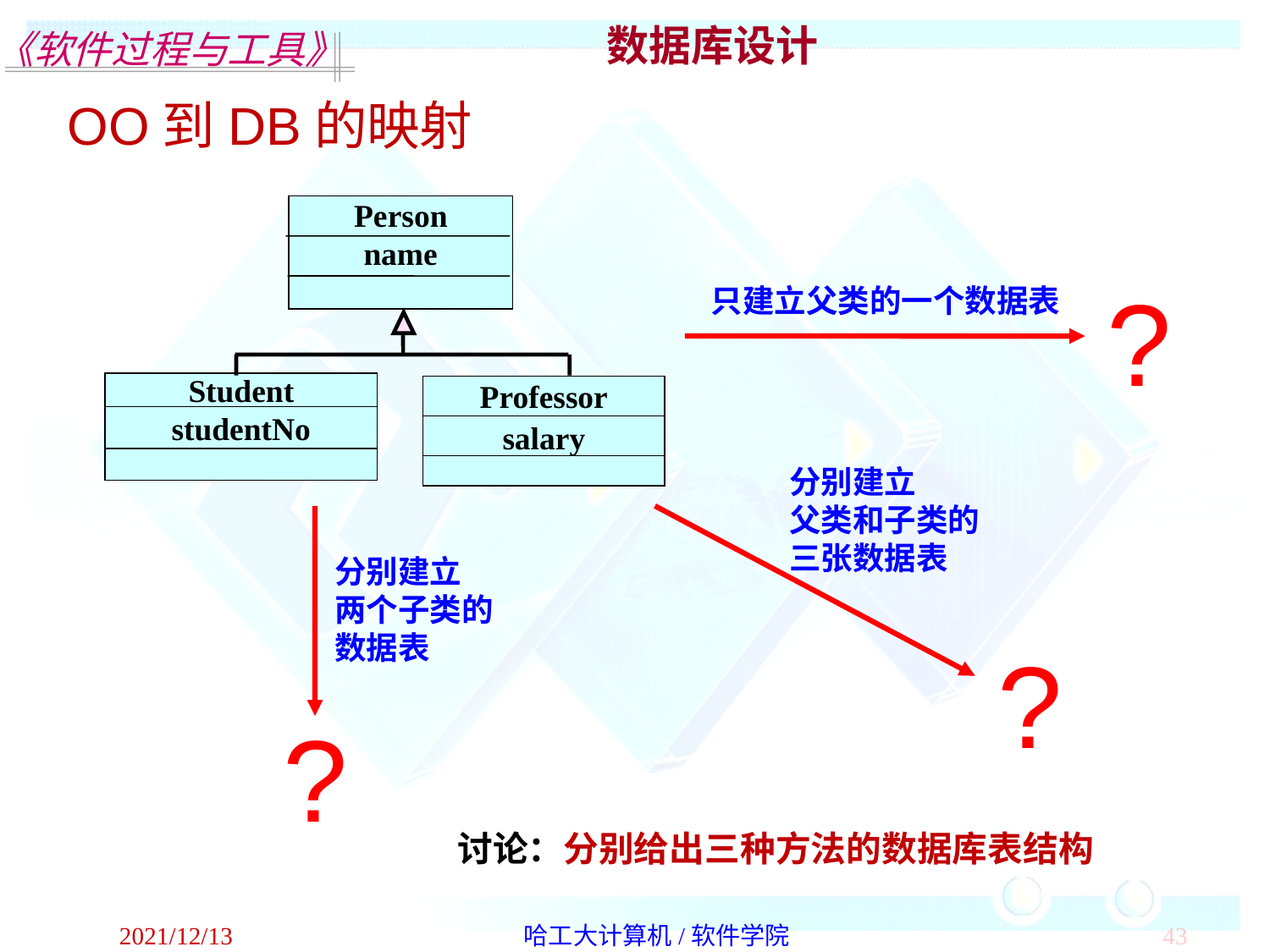

数据库设计
OO到DB的映射
Person
name

Student
Professor
studentNo
salary

?
只建立父类的一个数据表

分别建立
父类和子类的
三张数据表

分别建立
两个子类的
数据表
?
?
讨论：分别给出三种方法的数据库表结构